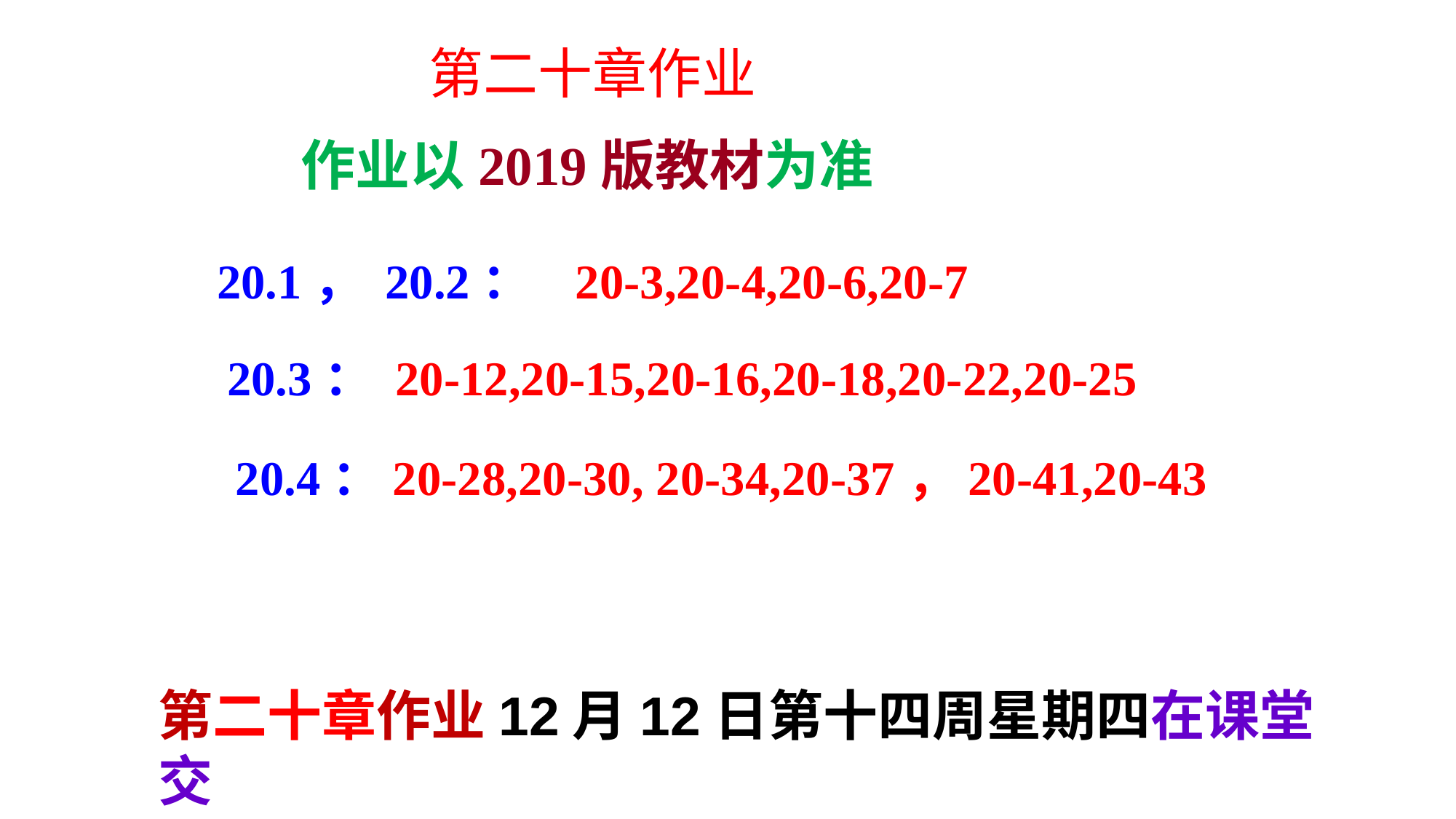

第二十章作业
作业以2019版教材为准
20.1， 20.2：   20-3,20-4,20-6,20-7
20.3： 20-12,20-15,20-16,20-18,20-22,20-25
20.4：20-28,20-30, 20-34,20-37，20-41,20-43
第二十章作业12月12日第十四周星期四在课堂交